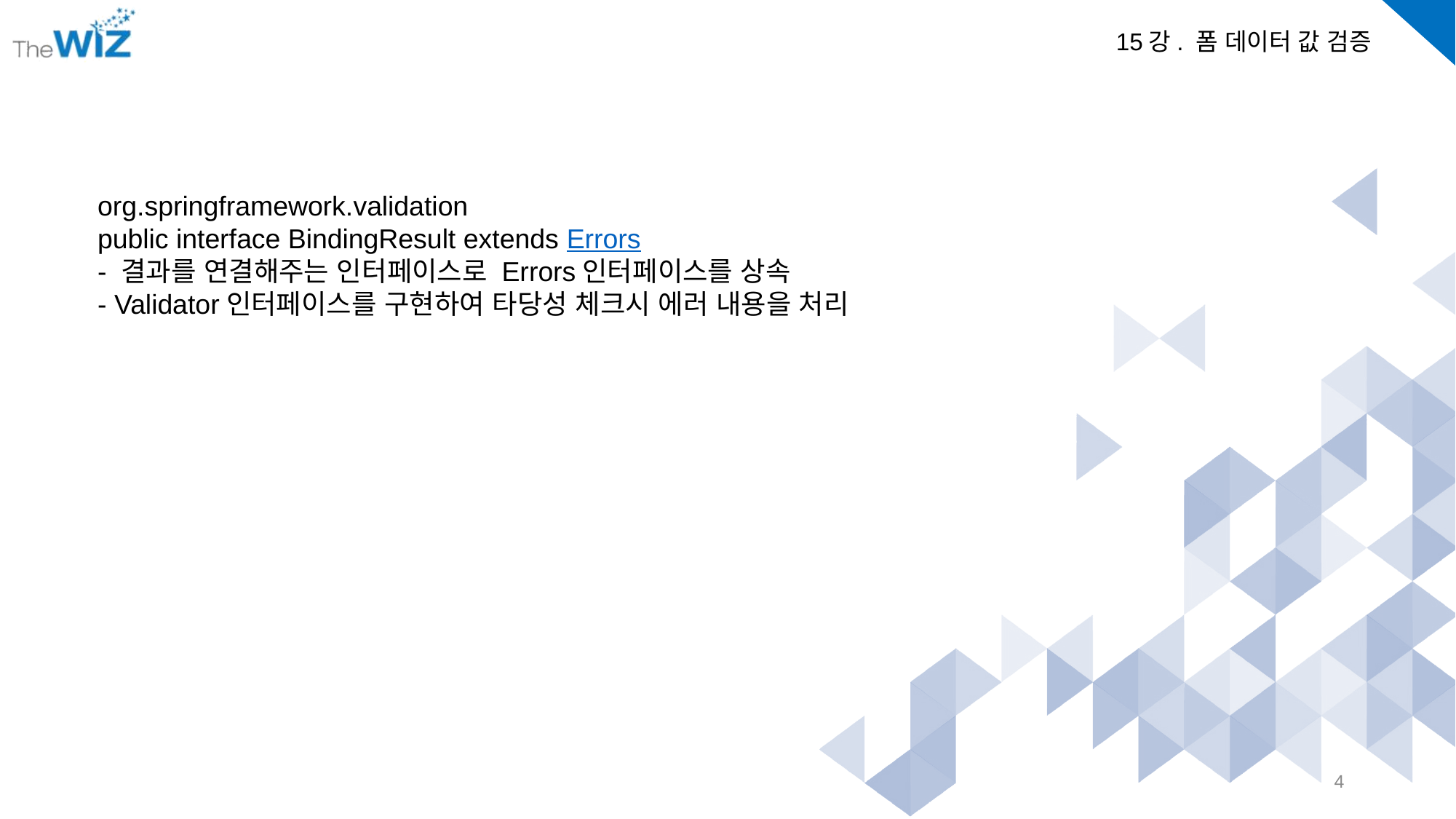

org.springframework.validation
public interface BindingResult extends Errors
- 결과를 연결해주는 인터페이스로 Errors인터페이스를 상속
- Validator인터페이스를 구현하여 타당성 체크시 에러 내용을 처리
4